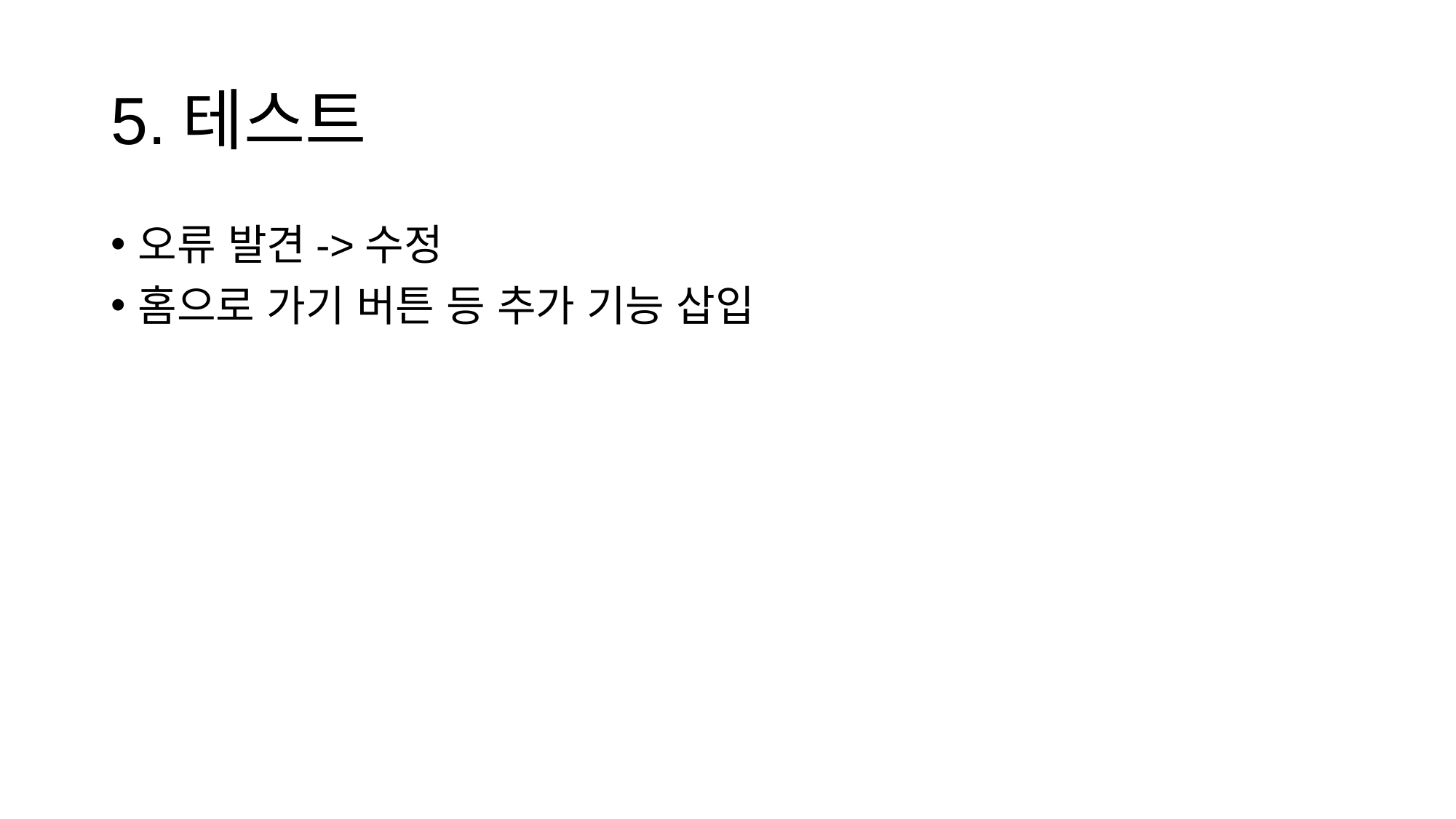

# 5.테스트
오류 발견->수정
홈으로 가기 버튼 등 추가 기능 삽입